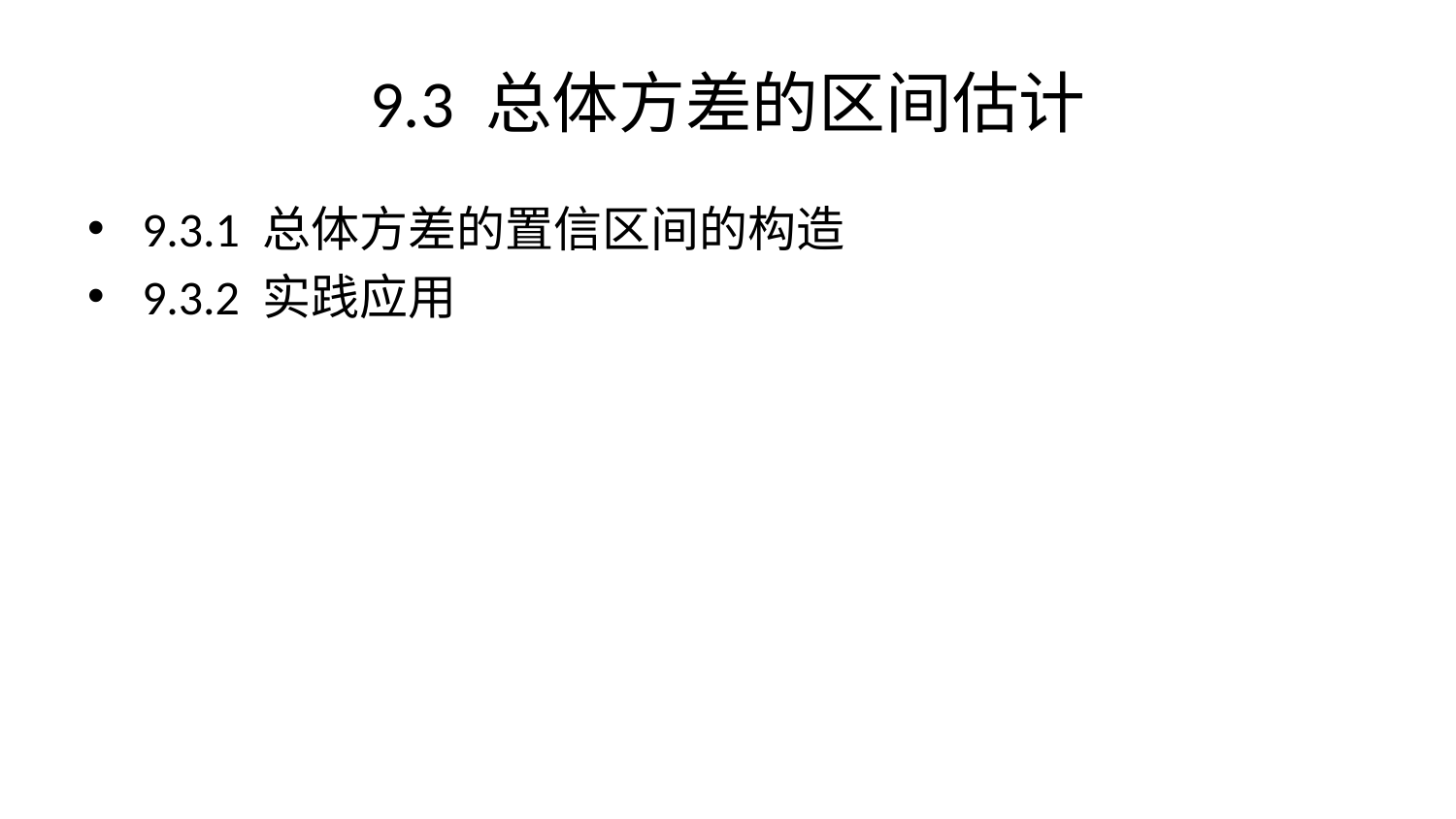

# 9.3 总体方差的区间估计
9.3.1 总体方差的置信区间的构造
9.3.2 实践应用